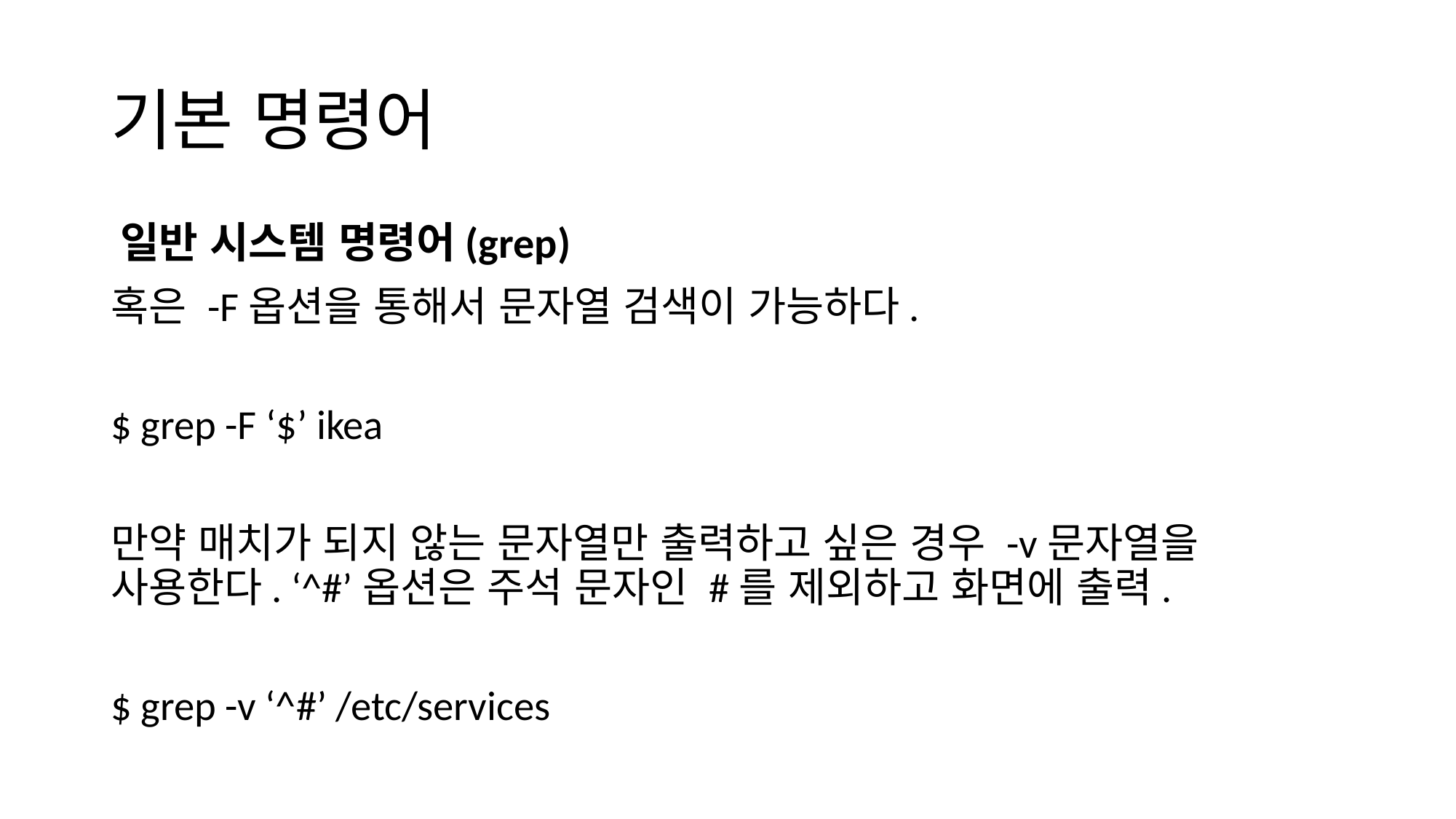

# 기본 명령어
일반 시스템 명령어(grep)
혹은 -F옵션을 통해서 문자열 검색이 가능하다.

$ grep -F ‘$’ ikea

만약 매치가 되지 않는 문자열만 출력하고 싶은 경우 -v문자열을 사용한다. ‘^#’옵션은 주석 문자인 #를 제외하고 화면에 출력.

$ grep -v ‘^#’ /etc/services